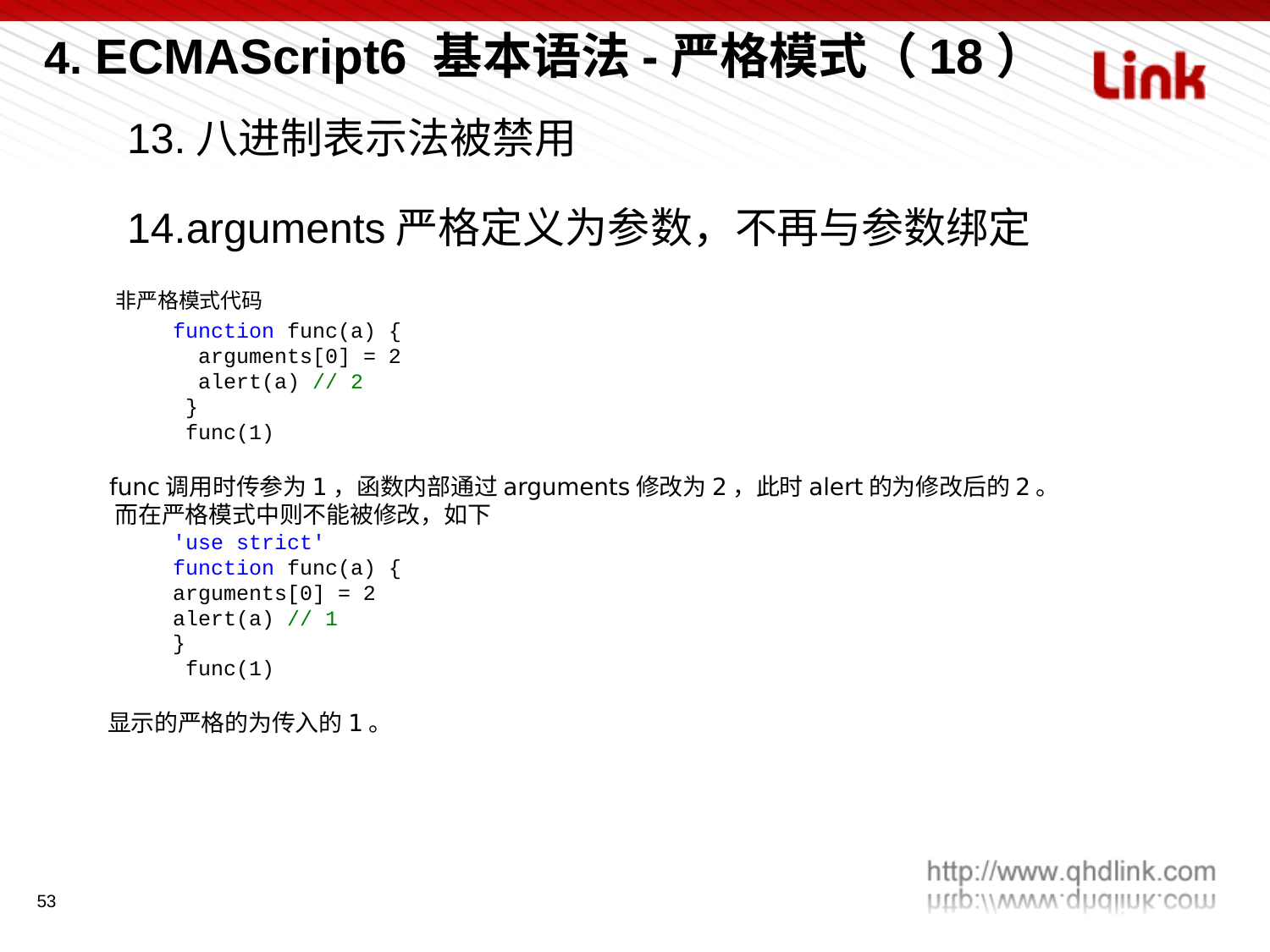

4. ECMAScript6 基本语法-严格模式（18）
         13.八进制表示法被禁用

                  14.arguments严格定义为参数，不再与参数绑定
              非严格模式代码
            function func(a) {
              arguments[0] = 2
              alert(a) // 2
             }
             func(1)

            func调用时传参为1，函数内部通过arguments修改为2，此时alert的为修改后的2。
            而在严格模式中则不能被修改，如下
            'use strict'
            function func(a) {
            arguments[0] = 2
            alert(a) // 1
            }
             func(1)

           显示的严格的为传入的1。

53